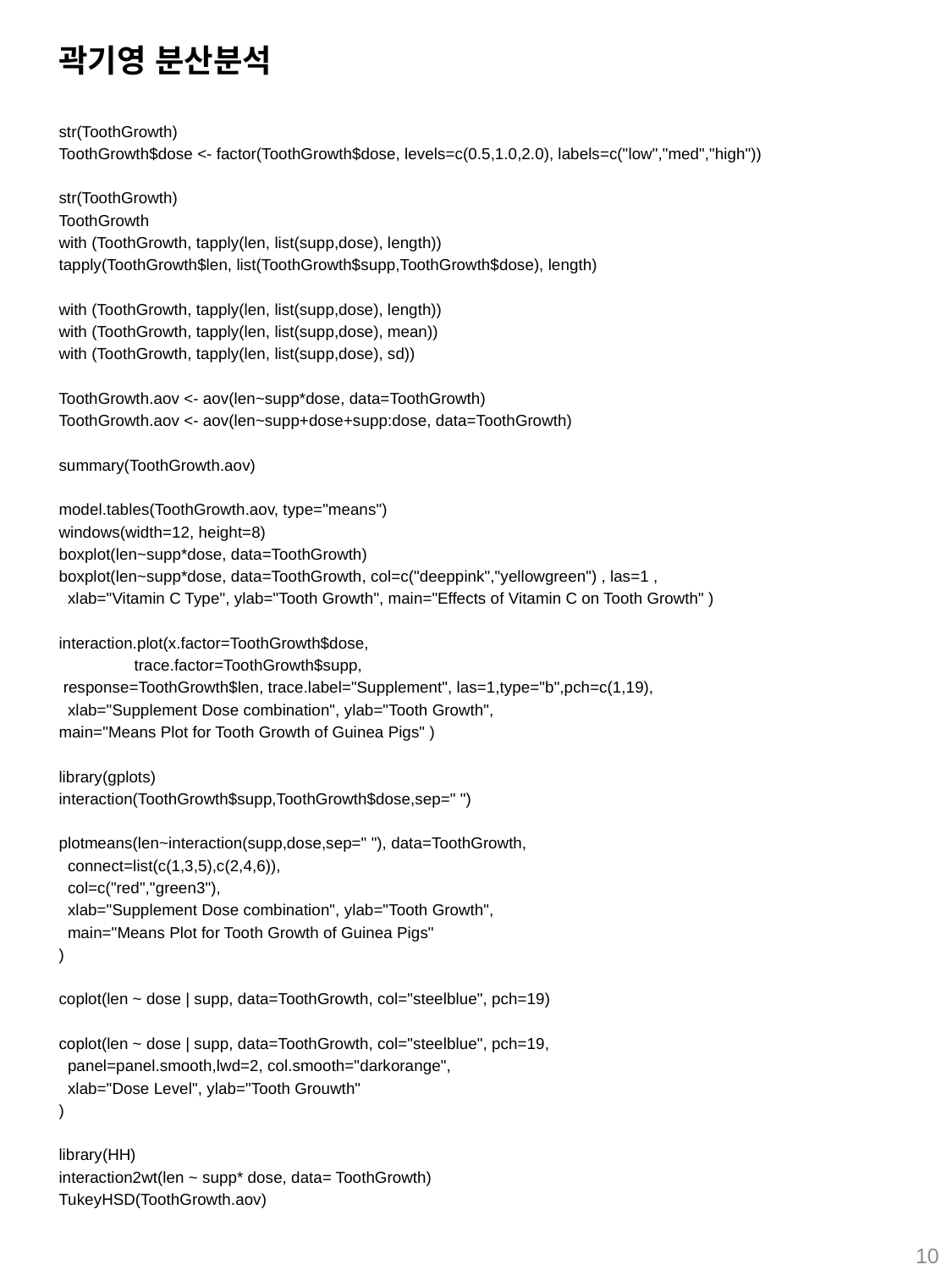

# 곽기영 분산분석
str(ToothGrowth)
ToothGrowth$dose <- factor(ToothGrowth$dose, levels=c(0.5,1.0,2.0), labels=c("low","med","high"))

str(ToothGrowth)
ToothGrowth
with (ToothGrowth, tapply(len, list(supp,dose), length))
tapply(ToothGrowth$len, list(ToothGrowth$supp,ToothGrowth$dose), length)

with (ToothGrowth, tapply(len, list(supp,dose), length))
with (ToothGrowth, tapply(len, list(supp,dose), mean))
with (ToothGrowth, tapply(len, list(supp,dose), sd))

ToothGrowth.aov <- aov(len~supp*dose, data=ToothGrowth)
ToothGrowth.aov <- aov(len~supp+dose+supp:dose, data=ToothGrowth)

summary(ToothGrowth.aov)

model.tables(ToothGrowth.aov, type="means")
windows(width=12, height=8)
boxplot(len~supp*dose, data=ToothGrowth)
boxplot(len~supp*dose, data=ToothGrowth, col=c("deeppink","yellowgreen") , las=1 ,
  xlab="Vitamin C Type", ylab="Tooth Growth", main="Effects of Vitamin C on Tooth Growth" )

interaction.plot(x.factor=ToothGrowth$dose,
                 trace.factor=ToothGrowth$supp,
 response=ToothGrowth$len, trace.label="Supplement", las=1,type="b",pch=c(1,19),
  xlab="Supplement Dose combination", ylab="Tooth Growth",
main="Means Plot for Tooth Growth of Guinea Pigs" )

library(gplots)
interaction(ToothGrowth$supp,ToothGrowth$dose,sep=" ")

plotmeans(len~interaction(supp,dose,sep=" "), data=ToothGrowth,
  connect=list(c(1,3,5),c(2,4,6)),
  col=c("red","green3"),
  xlab="Supplement Dose combination", ylab="Tooth Growth",
  main="Means Plot for Tooth Growth of Guinea Pigs"
)

coplot(len ~ dose | supp, data=ToothGrowth, col="steelblue", pch=19)

coplot(len ~ dose | supp, data=ToothGrowth, col="steelblue", pch=19,
  panel=panel.smooth,lwd=2, col.smooth="darkorange",
  xlab="Dose Level", ylab="Tooth Grouwth"
)

library(HH)
interaction2wt(len ~ supp* dose, data= ToothGrowth)
TukeyHSD(ToothGrowth.aov)
10